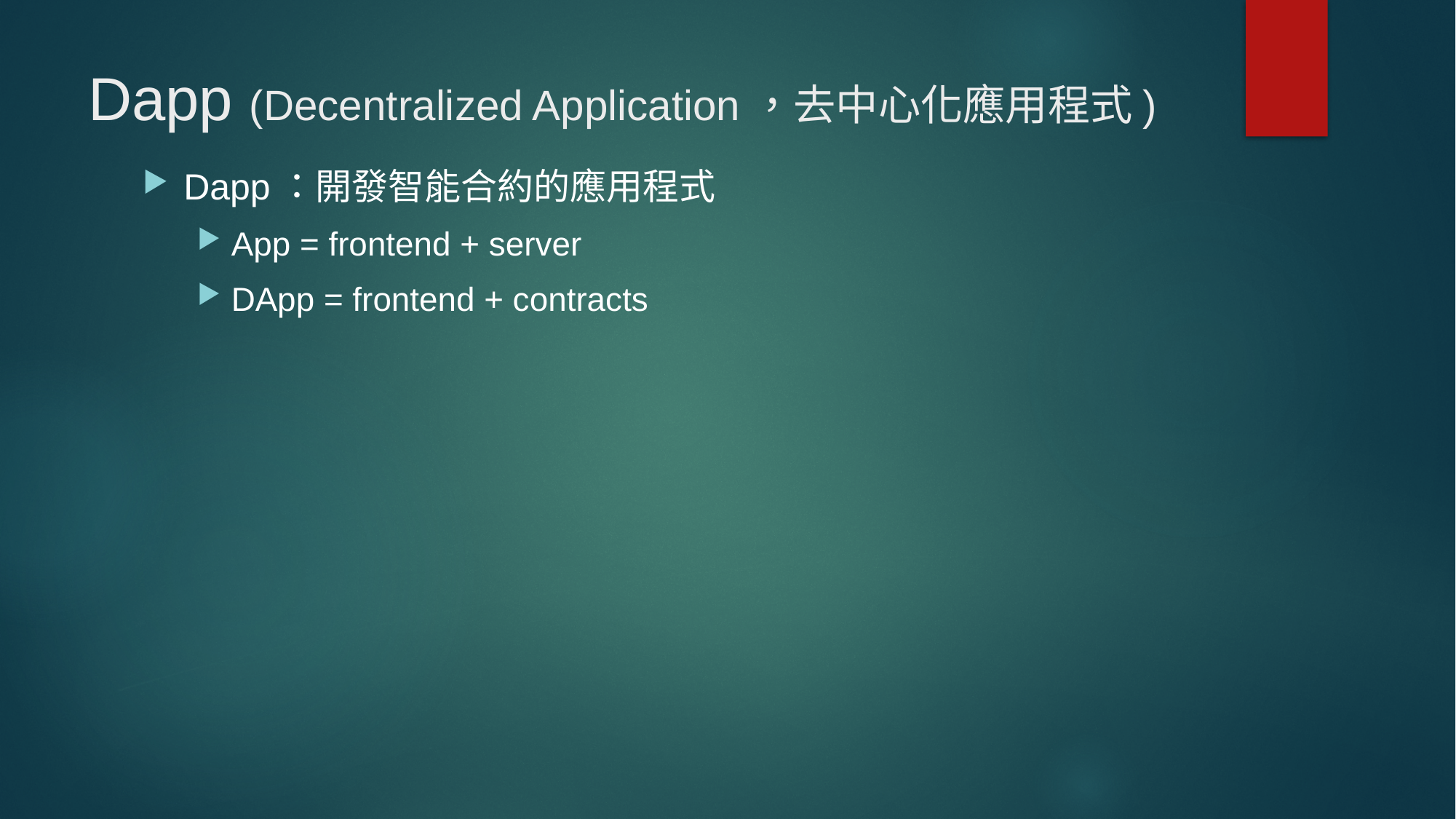

# Dapp (Decentralized Application，去中心化應用程式)
Dapp：開發智能合約的應用程式
App = frontend + server
DApp = frontend + contracts